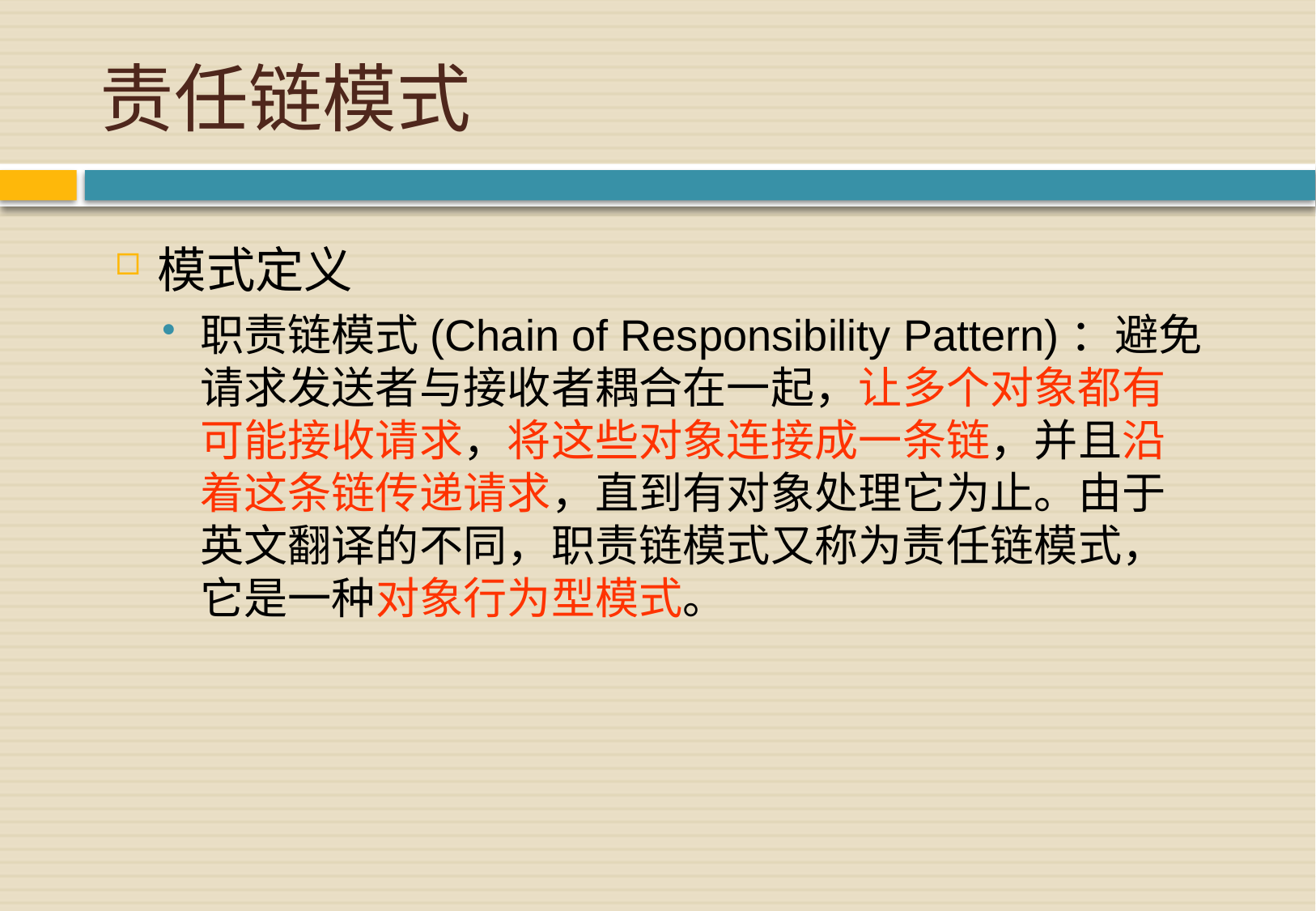

# 责任链模式
模式定义
职责链模式(Chain of Responsibility Pattern)：避免请求发送者与接收者耦合在一起，让多个对象都有可能接收请求，将这些对象连接成一条链，并且沿着这条链传递请求，直到有对象处理它为止。由于英文翻译的不同，职责链模式又称为责任链模式，它是一种对象行为型模式。